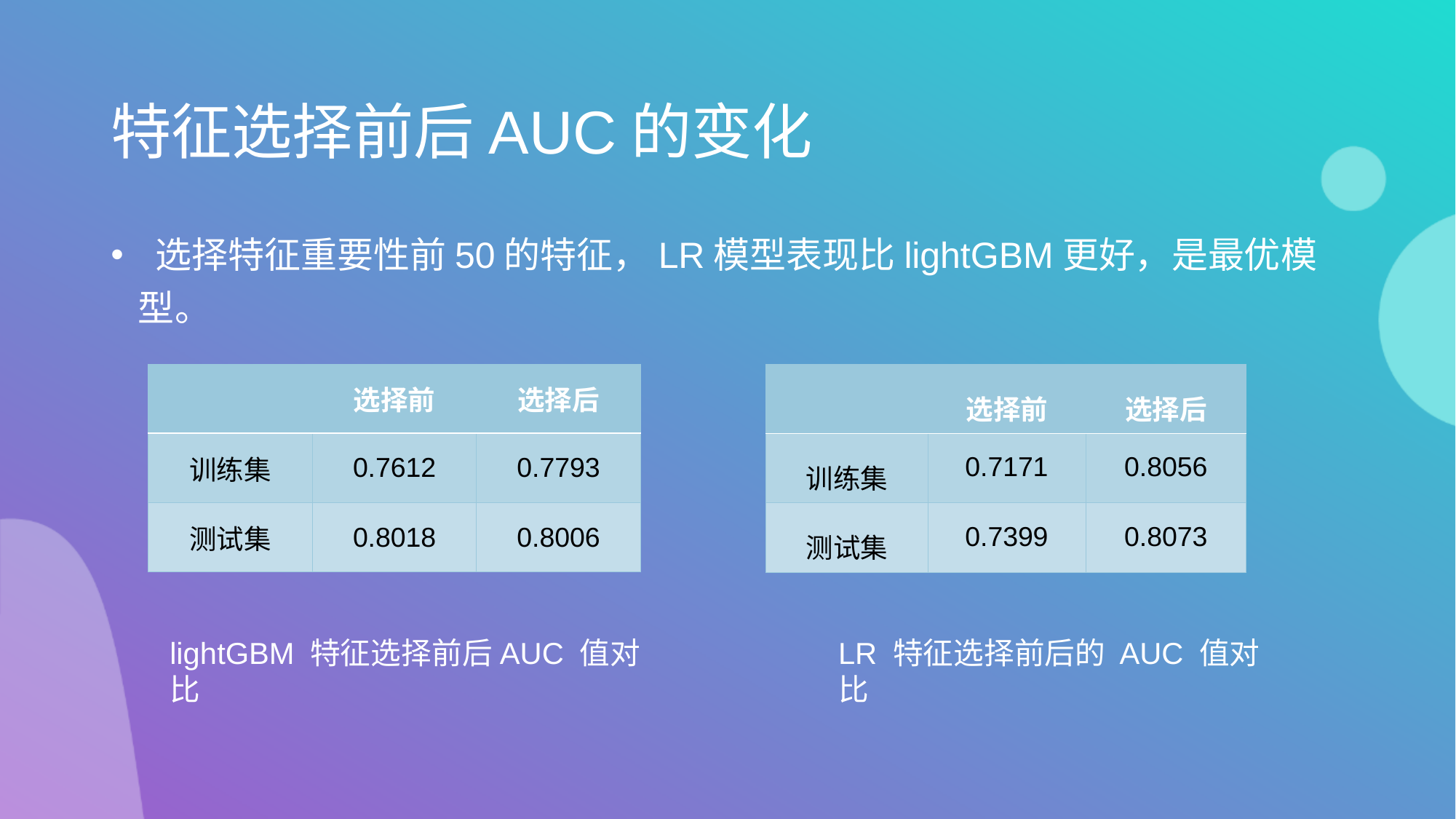

# 特征选择前后AUC的变化
 选择特征重要性前50的特征，LR模型表现比lightGBM更好，是最优模型。
|  | 选择前 | 选择后 |
| --- | --- | --- |
| 训练集 | 0.7612 | 0.7793 |
| 测试集 | 0.8018 | 0.8006 |
|  | 选择前 | 选择后 |
| --- | --- | --- |
| 训练集 | 0.7171 | 0.8056 |
| 测试集 | 0.7399 | 0.8073 |
lightGBM 特征选择前后AUC 值对比
LR 特征选择前后的 AUC 值对比